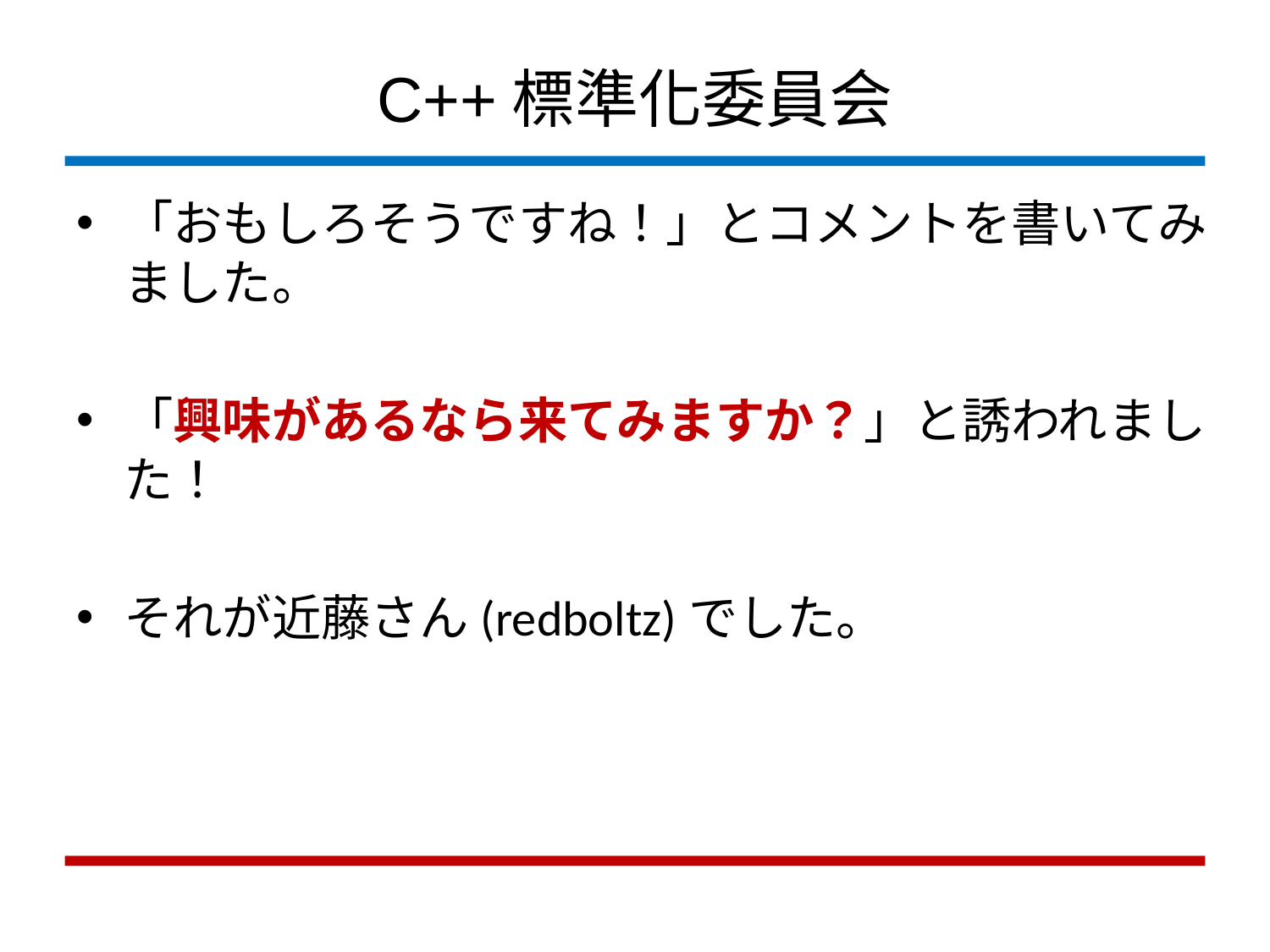

# C++標準化委員会
「おもしろそうですね！」とコメントを書いてみました。

「興味があるなら来てみますか？」と誘われました！

それが近藤さん(redboltz)でした。